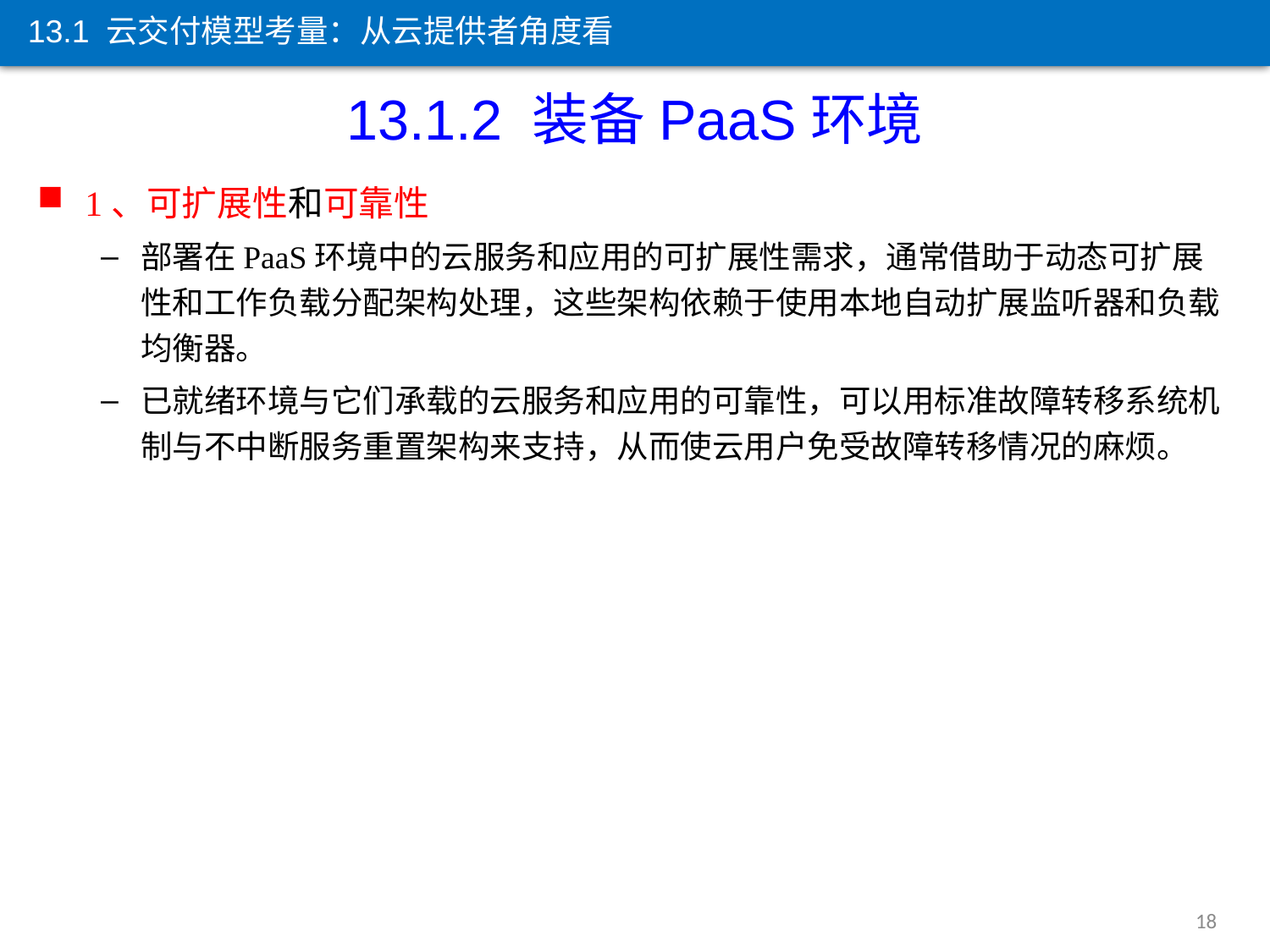

13.1 云交付模型考量：从云提供者角度看
13.1.2 装备PaaS环境
1、可扩展性和可靠性
部署在PaaS环境中的云服务和应用的可扩展性需求，通常借助于动态可扩展性和工作负载分配架构处理，这些架构依赖于使用本地自动扩展监听器和负载均衡器。
已就绪环境与它们承载的云服务和应用的可靠性，可以用标准故障转移系统机制与不中断服务重置架构来支持，从而使云用户免受故障转移情况的麻烦。
18